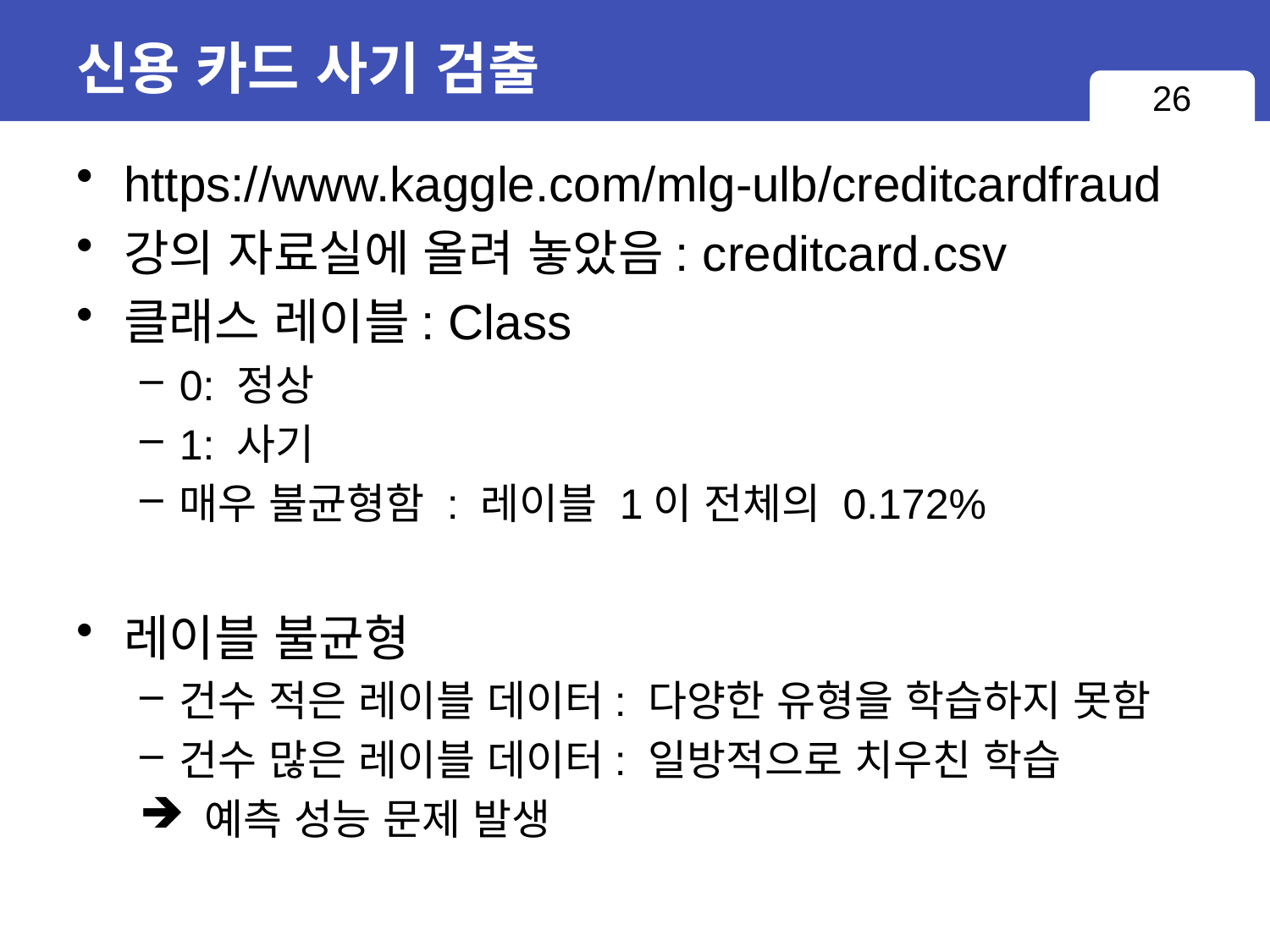

# 신용 카드 사기 검출
26
https://www.kaggle.com/mlg-ulb/creditcardfraud
강의 자료실에 올려 놓았음: creditcard.csv
클래스 레이블: Class
0: 정상
1: 사기
매우 불균형함 : 레이블 1이 전체의 0.172%

레이블 불균형
건수 적은 레이블 데이터: 다양한 유형을 학습하지 못함
건수 많은 레이블 데이터: 일방적으로 치우친 학습
 예측 성능 문제 발생